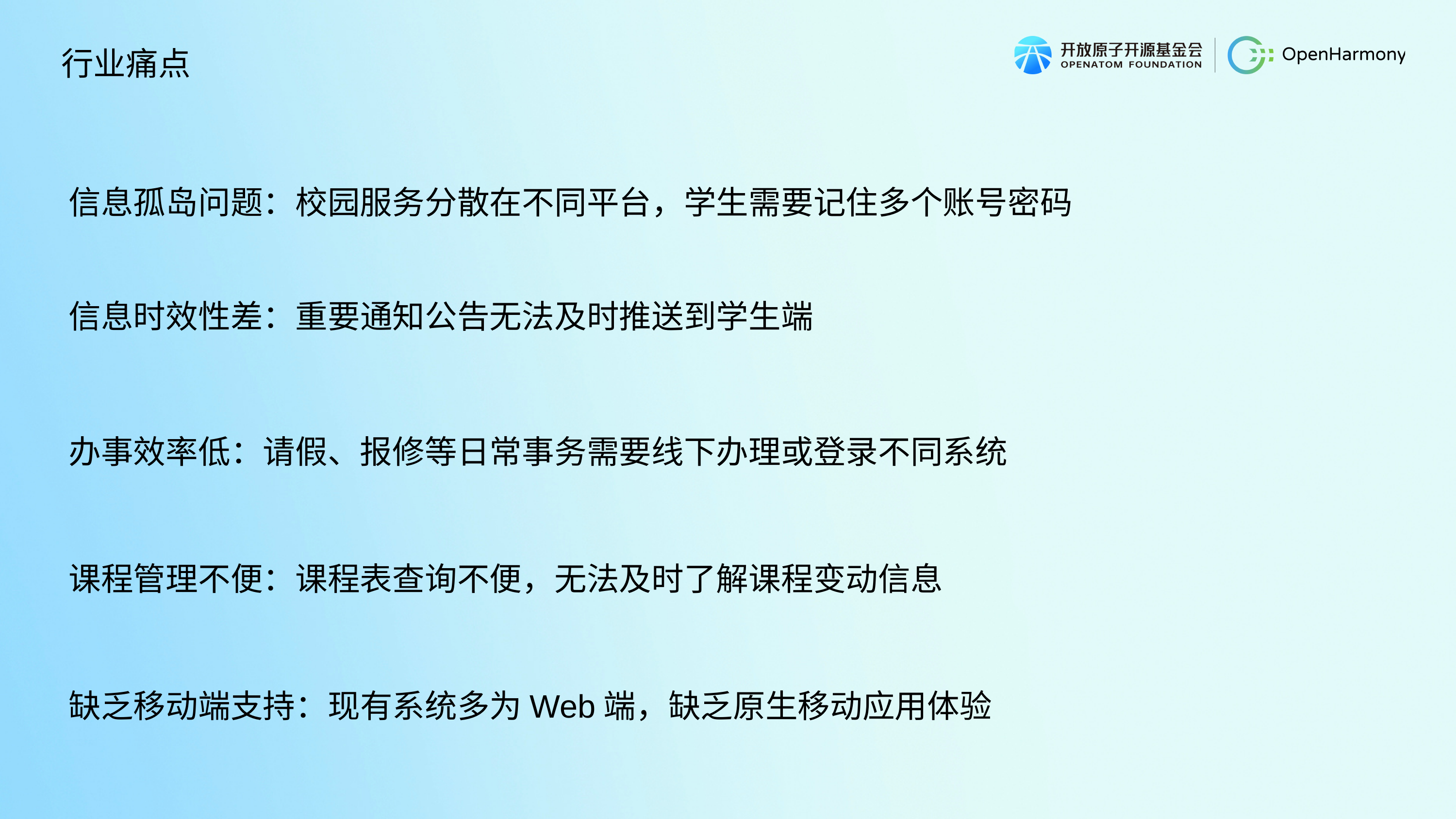

行业痛点
信息孤岛问题：校园服务分散在不同平台，学生需要记住多个账号密码
信息时效性差：重要通知公告无法及时推送到学生端
办事效率低：请假、报修等日常事务需要线下办理或登录不同系统
课程管理不便：课程表查询不便，无法及时了解课程变动信息
缺乏移动端支持：现有系统多为Web端，缺乏原生移动应用体验